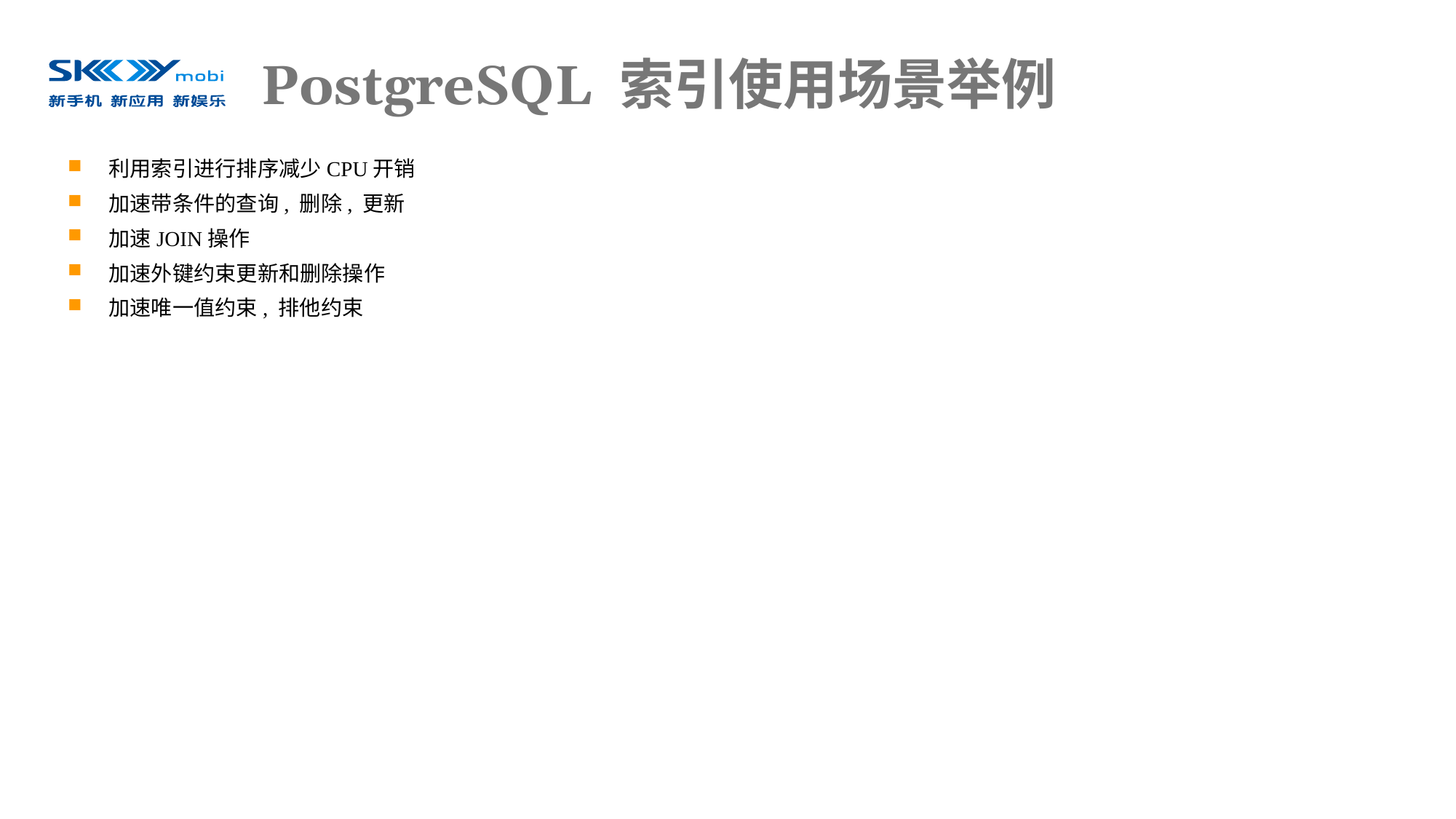

# PostgreSQL 索引使用场景举例
利用索引进行排序减少CPU开销
加速带条件的查询, 删除, 更新
加速JOIN操作
加速外键约束更新和删除操作
加速唯一值约束, 排他约束